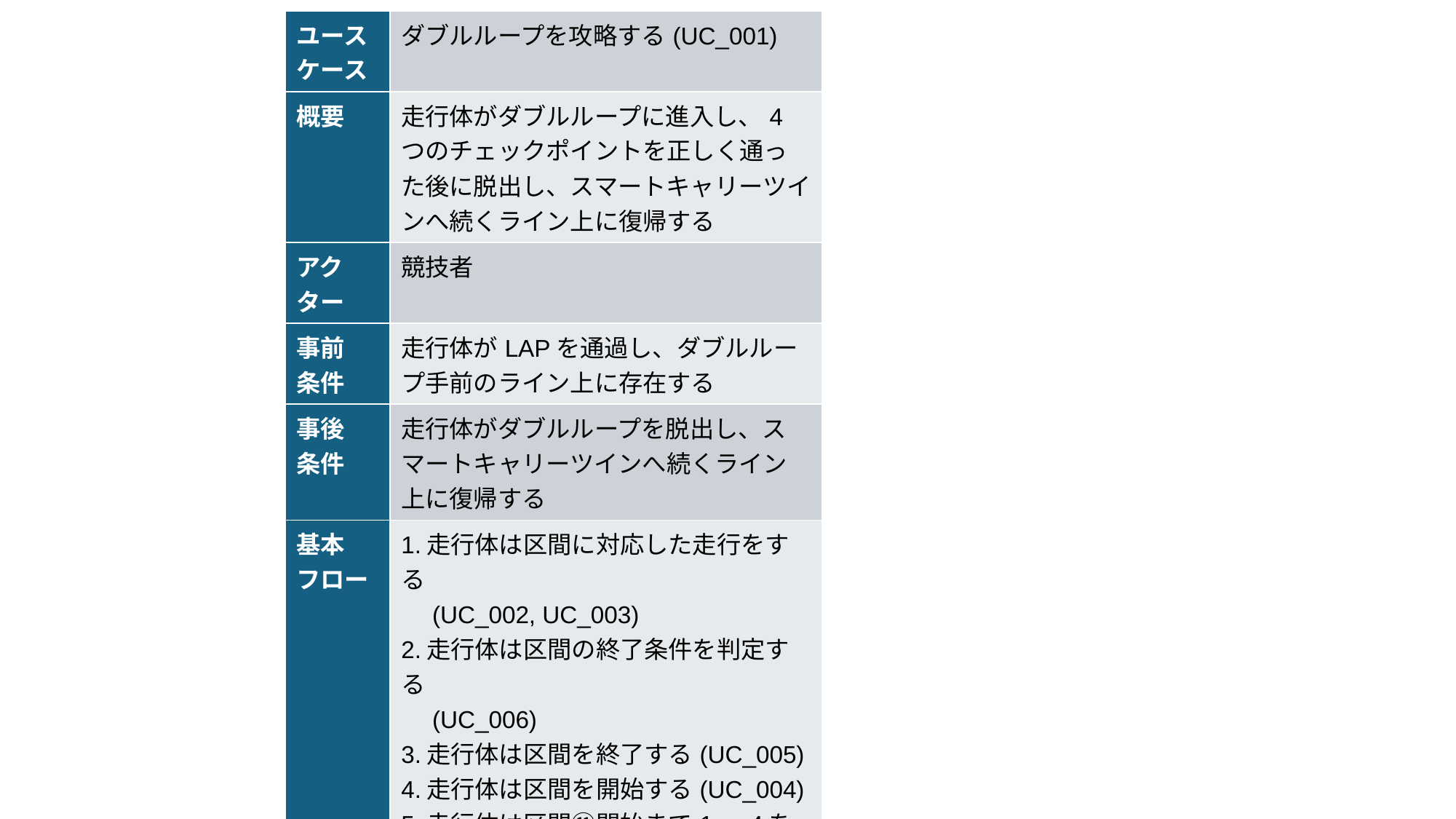

| ユースケース | ダブルループを攻略する(UC\_001) |
| --- | --- |
| 概要 | 走行体がダブルループに進入し、4つのチェックポイントを正しく通った後に脱出し、スマートキャリーツインへ続くライン上に復帰する |
| アクター | 競技者 |
| 事前 条件 | 走行体がLAPを通過し、ダブルループ手前のライン上に存在する |
| 事後 条件 | 走行体がダブルループを脱出し、スマートキャリーツインへ続くライン上に復帰する |
| 基本 フロー | 1.走行体は区間に対応した走行をする 　(UC\_002, UC\_003) 2.走行体は区間の終了条件を判定する 　(UC\_006) 3.走行体は区間を終了する(UC\_005) 4.走行体は区間を開始する(UC\_004) 5.走行体は区間⑪開始まで1～4を繰り返す |
| 代替 フロー | 1.旋回走行中にラインを検知した場合、ライントレースに切り替える(緩和UC\_003) |